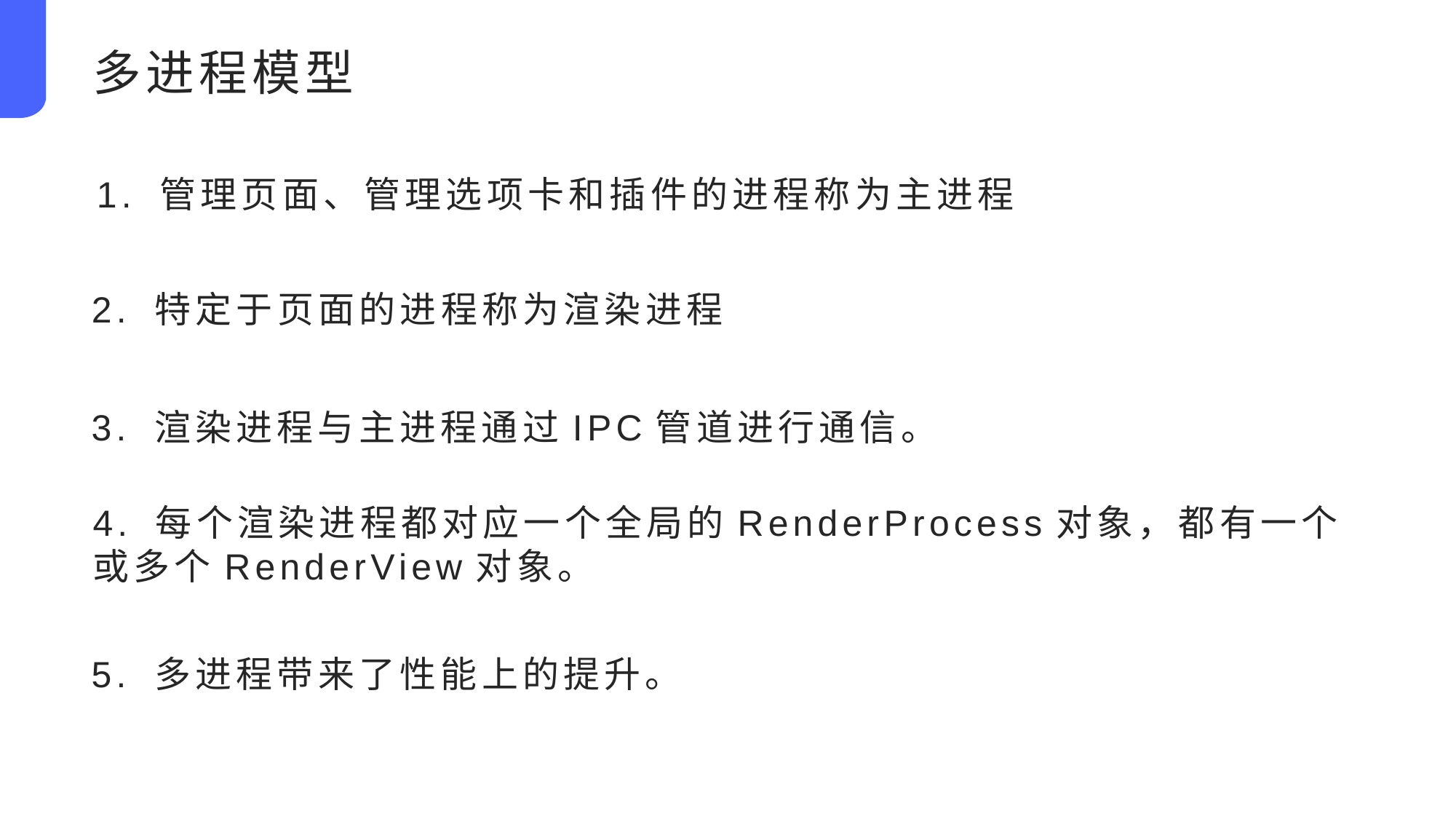

多进程模型
1. 管理页面、管理选项卡和插件的进程称为主进程
2. 特定于页面的进程称为渲染进程
3. 渲染进程与主进程通过IPC管道进行通信。
4. 每个渲染进程都对应一个全局的RenderProcess对象，都有一个或多个RenderView对象。
5. 多进程带来了性能上的提升。